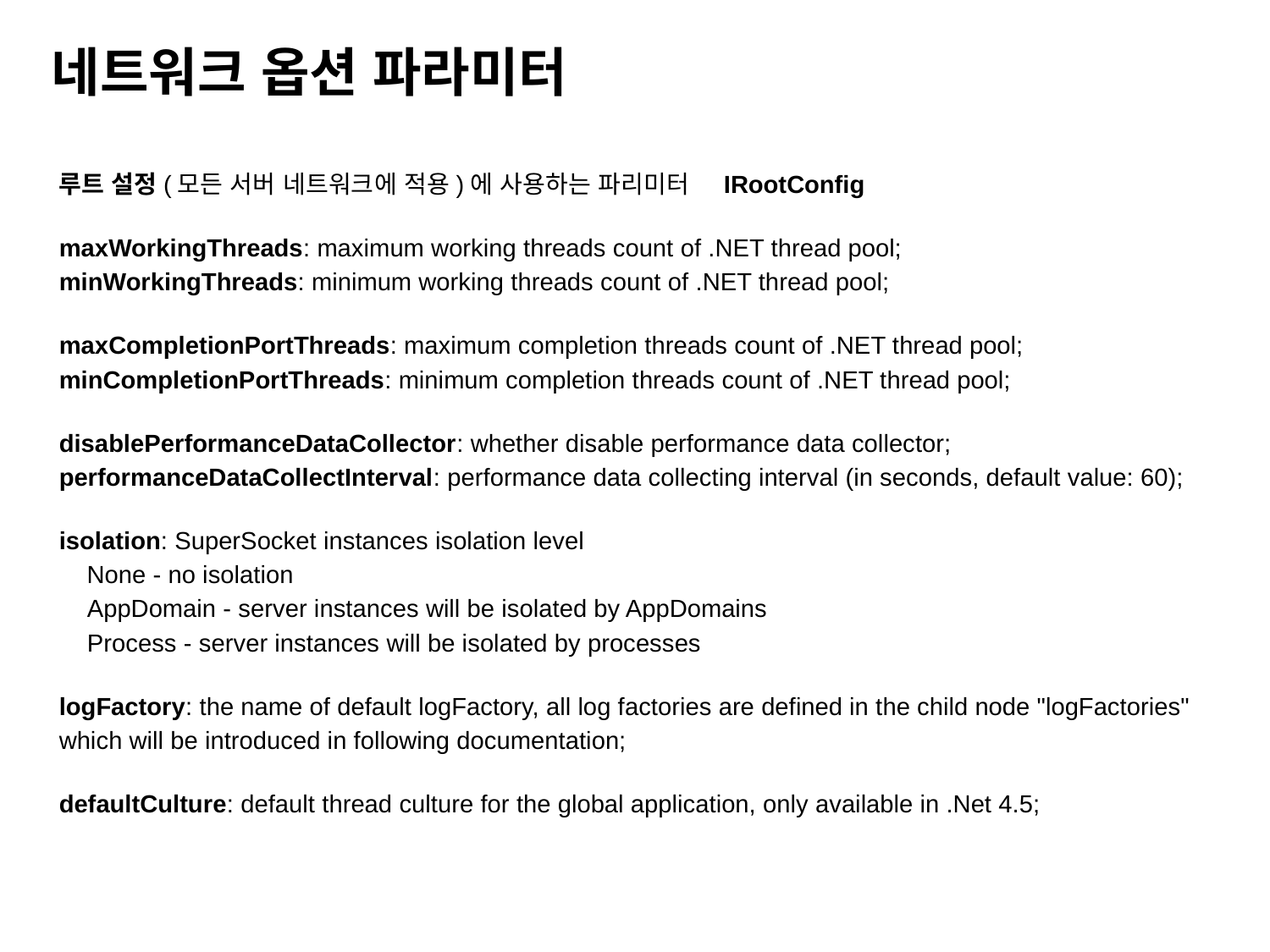

네트워크 옵션 파라미터
루트 설정(모든 서버 네트워크에 적용)에 사용하는 파리미터    IRootConfig

maxWorkingThreads: maximum working threads count of .NET thread pool;
minWorkingThreads: minimum working threads count of .NET thread pool;

maxCompletionPortThreads: maximum completion threads count of .NET thread pool;
minCompletionPortThreads: minimum completion threads count of .NET thread pool;

disablePerformanceDataCollector: whether disable performance data collector;
performanceDataCollectInterval: performance data collecting interval (in seconds, default value: 60);

isolation: SuperSocket instances isolation level
    None - no isolation
    AppDomain - server instances will be isolated by AppDomains
    Process - server instances will be isolated by processes

logFactory: the name of default logFactory, all log factories are defined in the child node "logFactories" which will be introduced in following documentation;

defaultCulture: default thread culture for the global application, only available in .Net 4.5;